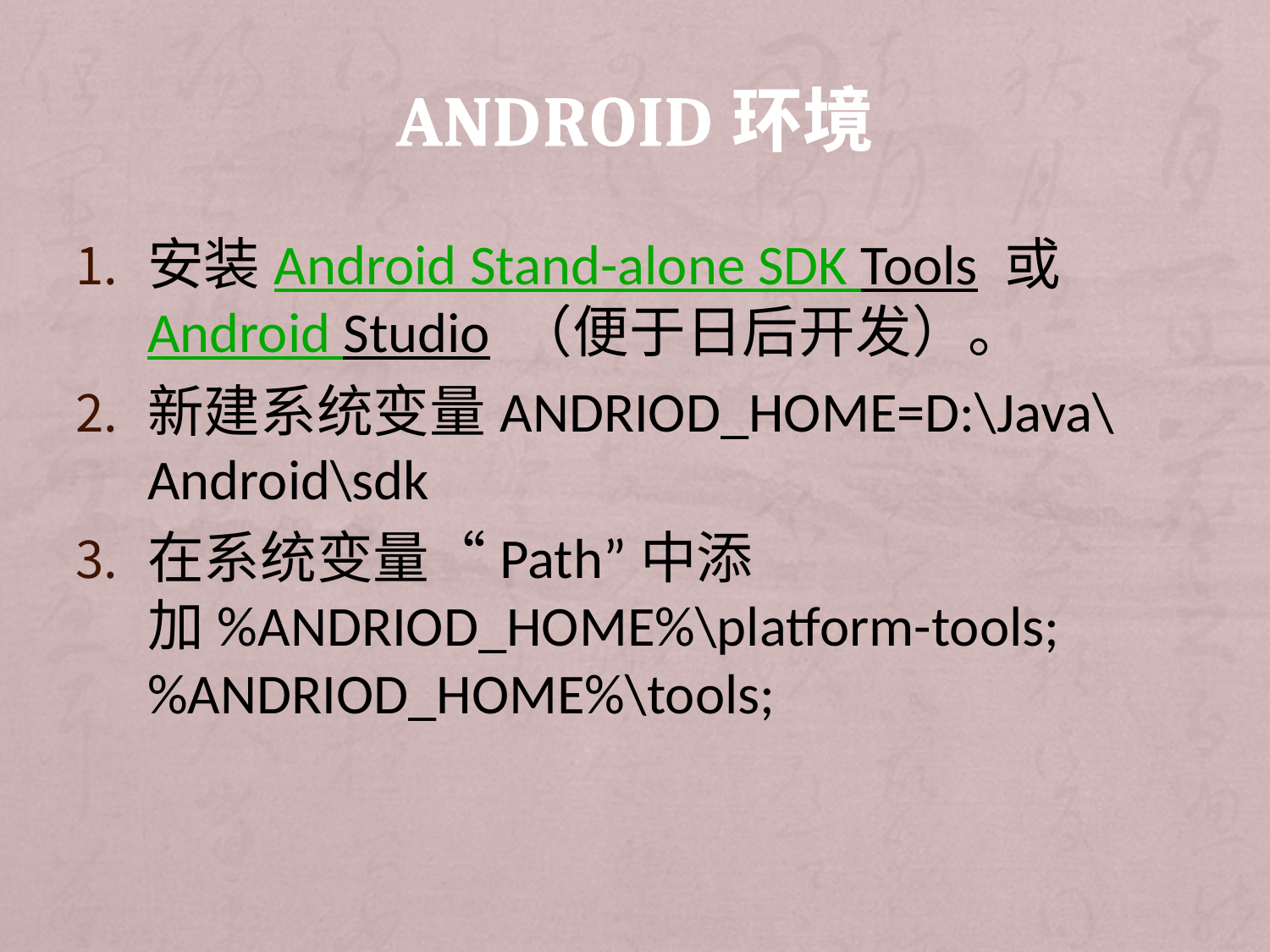

# Android环境
安装Android Stand-alone SDK Tools 或 Android Studio （便于日后开发）。
新建系统变量ANDRIOD_HOME=D:\Java\Android\sdk
在系统变量“Path”中添加%ANDRIOD_HOME%\platform-tools;%ANDRIOD_HOME%\tools;